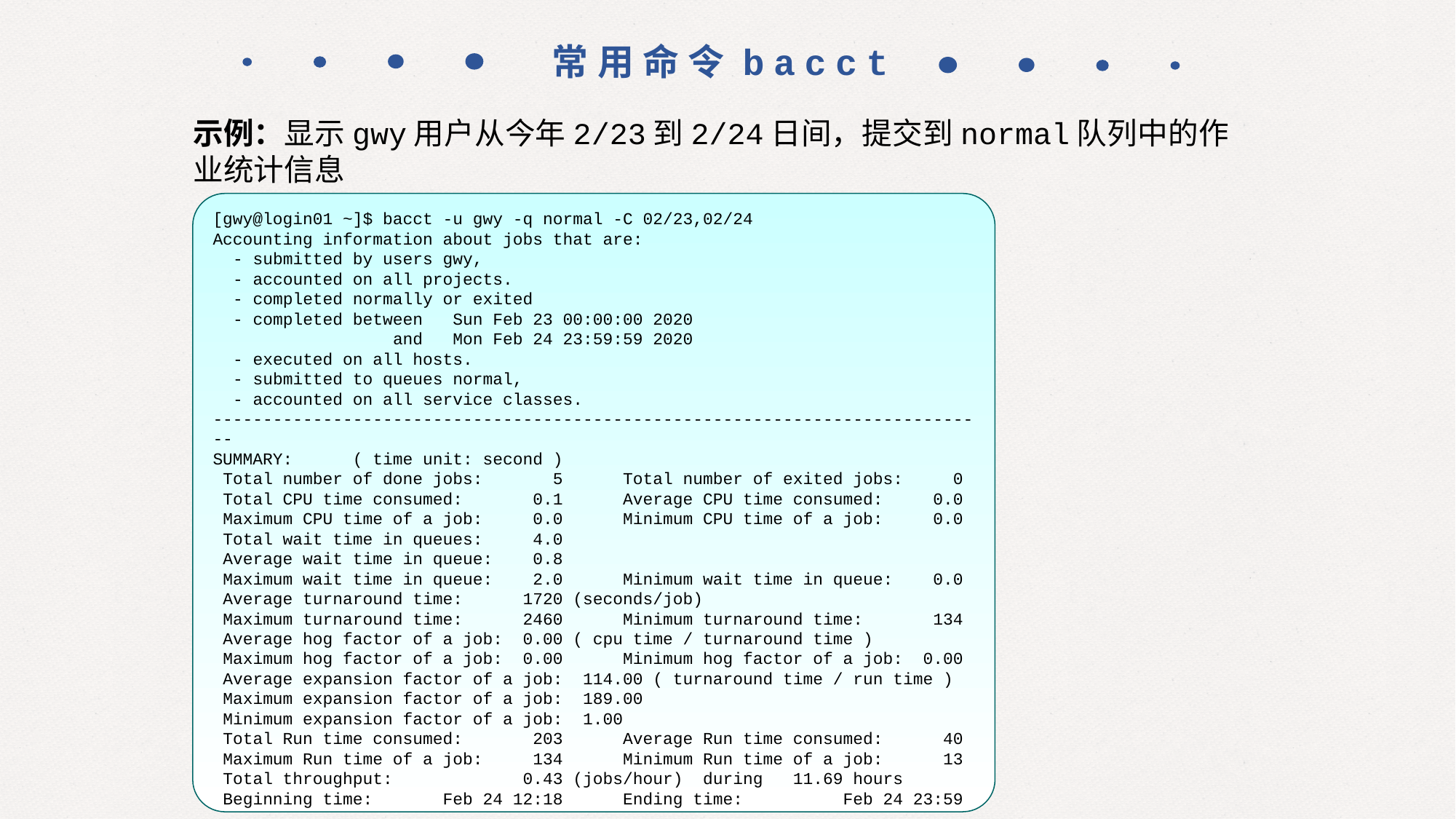

常用命令bacct

示例：显示gwy用户从今年2/23到2/24日间，提交到normal队列中的作业统计信息
[gwy@login01 ~]$ bacct -u gwy -q normal -C 02/23,02/24
Accounting information about jobs that are:
  - submitted by users gwy,
  - accounted on all projects.
  - completed normally or exited
  - completed between   Sun Feb 23 00:00:00 2020
                  and   Mon Feb 24 23:59:59 2020
  - executed on all hosts.
  - submitted to queues normal,
  - accounted on all service classes.
------------------------------------------------------------------------------
SUMMARY:      ( time unit: second )
 Total number of done jobs:       5      Total number of exited jobs:     0
 Total CPU time consumed:       0.1      Average CPU time consumed:     0.0
 Maximum CPU time of a job:     0.0      Minimum CPU time of a job:     0.0
 Total wait time in queues:     4.0
 Average wait time in queue:    0.8
 Maximum wait time in queue:    2.0      Minimum wait time in queue:    0.0
 Average turnaround time:      1720 (seconds/job)
 Maximum turnaround time:      2460      Minimum turnaround time:       134
 Average hog factor of a job:  0.00 ( cpu time / turnaround time )
 Maximum hog factor of a job:  0.00      Minimum hog factor of a job:  0.00
 Average expansion factor of a job:  114.00 ( turnaround time / run time )
 Maximum expansion factor of a job:  189.00
 Minimum expansion factor of a job:  1.00
 Total Run time consumed:       203      Average Run time consumed:      40
 Maximum Run time of a job:     134      Minimum Run time of a job:      13
 Total throughput:             0.43 (jobs/hour)  during   11.69 hours
 Beginning time:       Feb 24 12:18      Ending time:          Feb 24 23:59